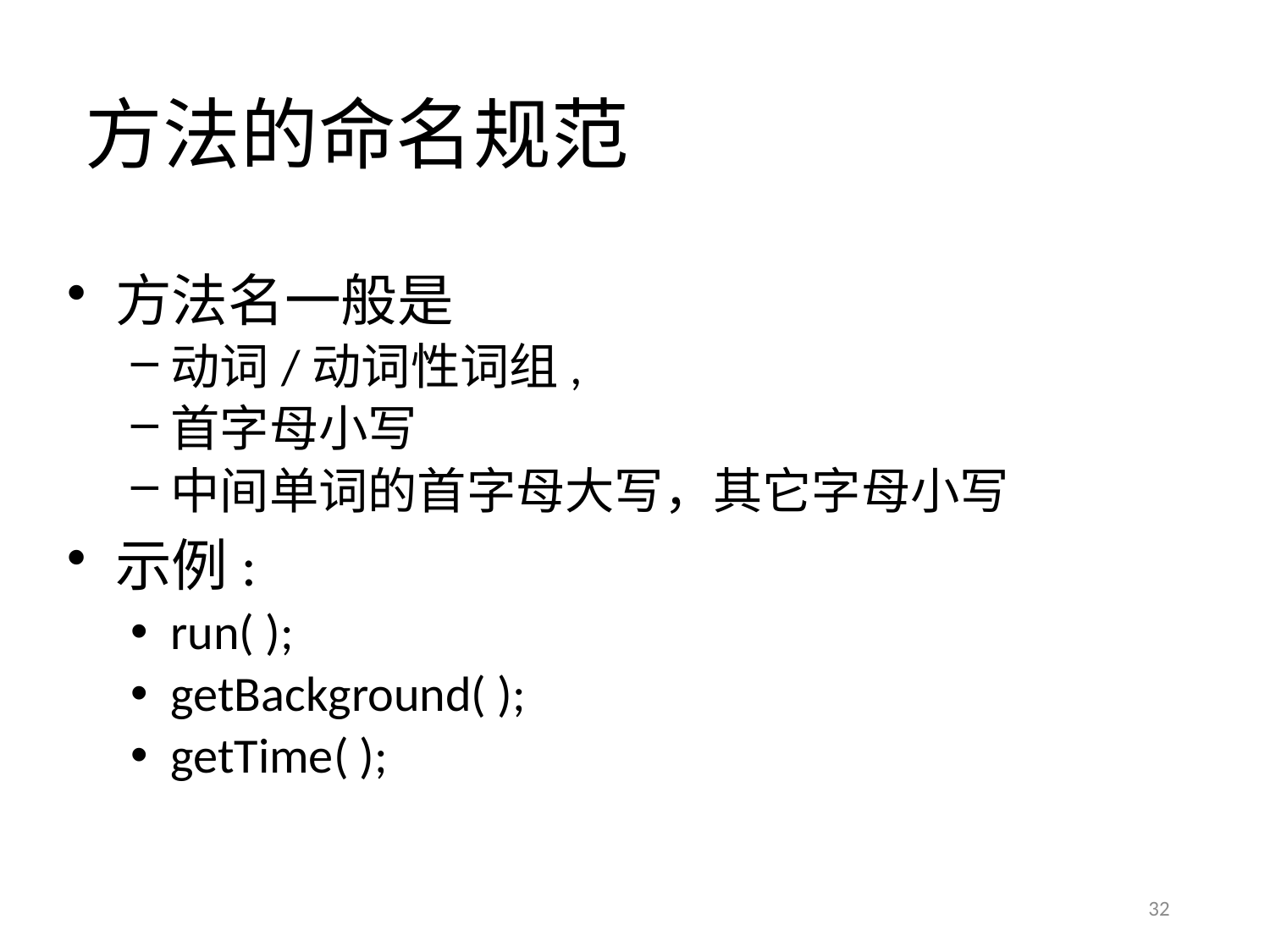

方法的命名规范
方法名一般是
动词/动词性词组,
首字母小写
中间单词的首字母大写，其它字母小写
示例:
run( );
getBackground( );
getTime( );
32